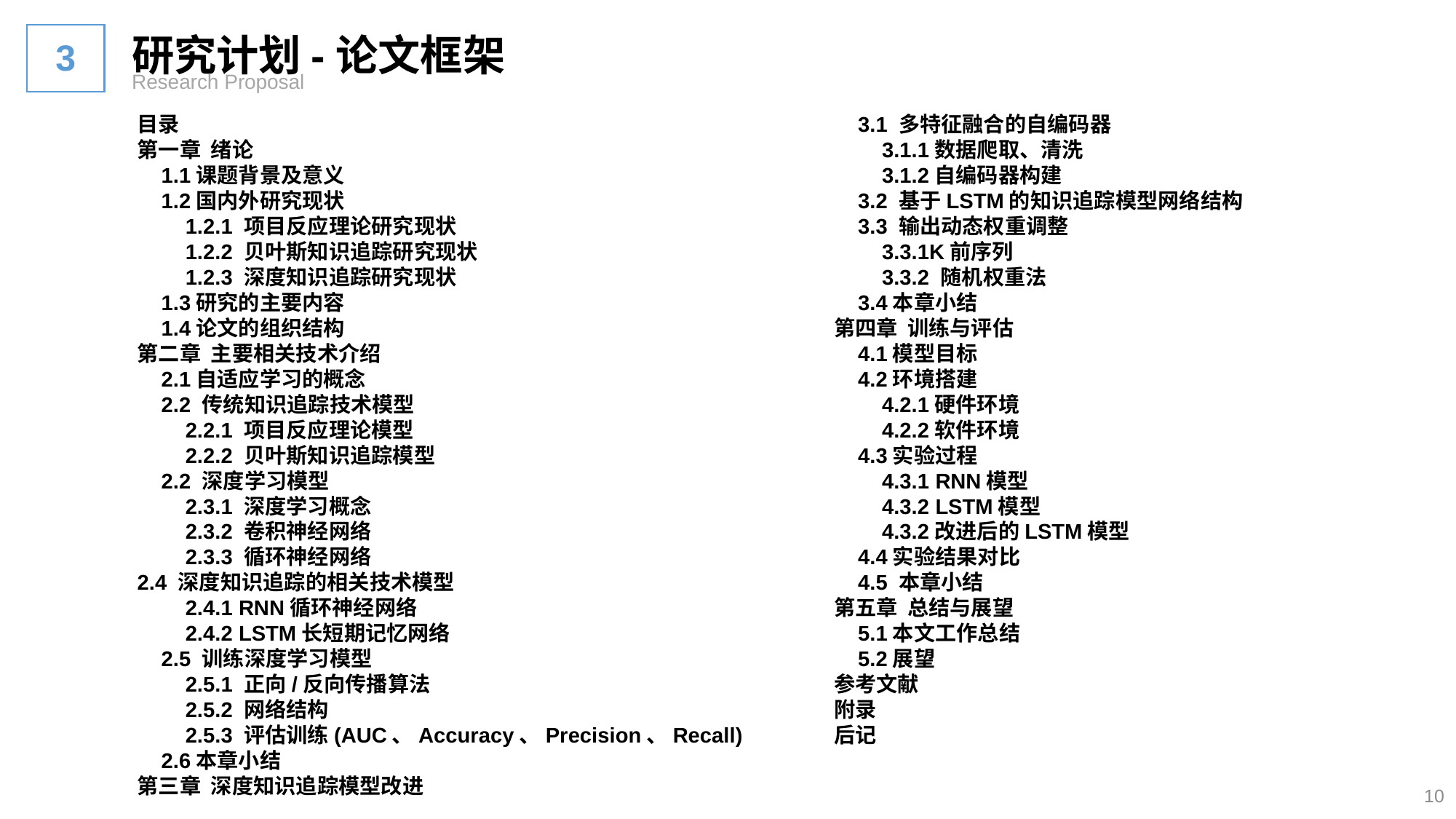

研究计划-论文框架
Research Proposal

3
目录
第一章  绪论
    1.1课题背景及意义
    1.2国内外研究现状
        1.2.1 项目反应理论研究现状
        1.2.2 贝叶斯知识追踪研究现状
        1.2.3 深度知识追踪研究现状
    1.3研究的主要内容
    1.4论文的组织结构
第二章  主要相关技术介绍
    2.1自适应学习的概念
    2.2 传统知识追踪技术模型
        2.2.1 项目反应理论模型
        2.2.2 贝叶斯知识追踪模型
    2.2 深度学习模型
        2.3.1 深度学习概念
        2.3.2 卷积神经网络
        2.3.3 循环神经网络
2.4 深度知识追踪的相关技术模型
        2.4.1 RNN循环神经网络
        2.4.2 LSTM长短期记忆网络
    2.5 训练深度学习模型
        2.5.1 正向/反向传播算法
        2.5.2 网络结构
        2.5.3 评估训练(AUC、Accuracy、Precision、Recall)
    2.6本章小结
第三章  深度知识追踪模型改进
    3.1 多特征融合的自编码器
        3.1.1数据爬取、清洗
        3.1.2自编码器构建
    3.2 基于LSTM的知识追踪模型网络结构
    3.3 输出动态权重调整
        3.3.1K前序列
        3.3.2 随机权重法
    3.4本章小结
第四章  训练与评估
    4.1模型目标
    4.2环境搭建
        4.2.1硬件环境
        4.2.2软件环境
    4.3实验过程
        4.3.1 RNN模型
        4.3.2 LSTM模型
        4.3.2改进后的LSTM模型
    4.4实验结果对比
    4.5 本章小结
第五章  总结与展望
    5.1本文工作总结
    5.2展望
参考文献
附录
后记
10